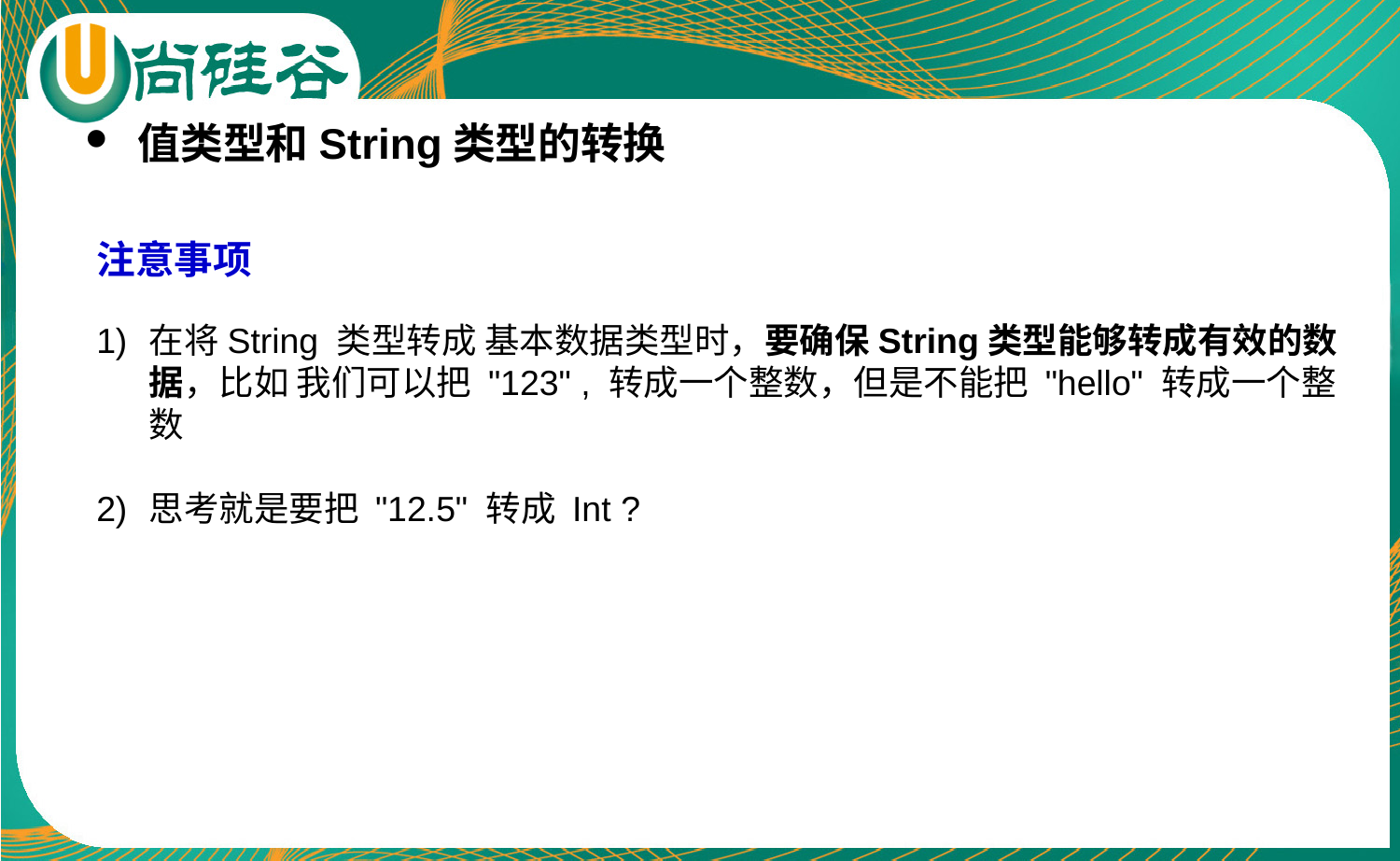

值类型和String类型的转换

注意事项

在将String 类型转成 基本数据类型时，要确保String类型能够转成有效的数据，比如 我们可以把 "123" , 转成一个整数，但是不能把 "hello" 转成一个整数

思考就是要把 "12.5" 转成 Int ?